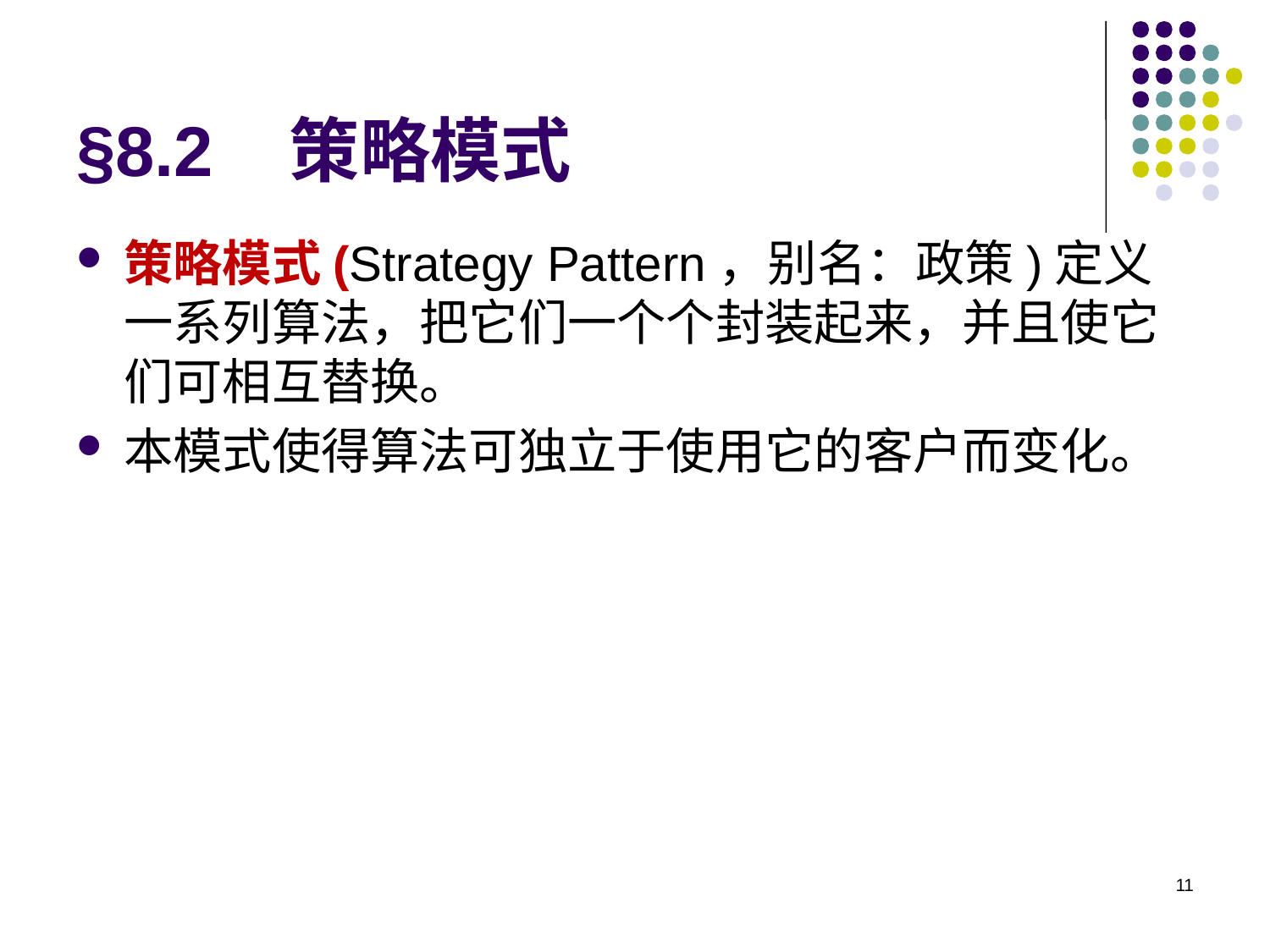

# §8.2   策略模式
策略模式(Strategy Pattern，别名：政策)定义一系列算法，把它们一个个封装起来，并且使它们可相互替换。
本模式使得算法可独立于使用它的客户而变化。
11